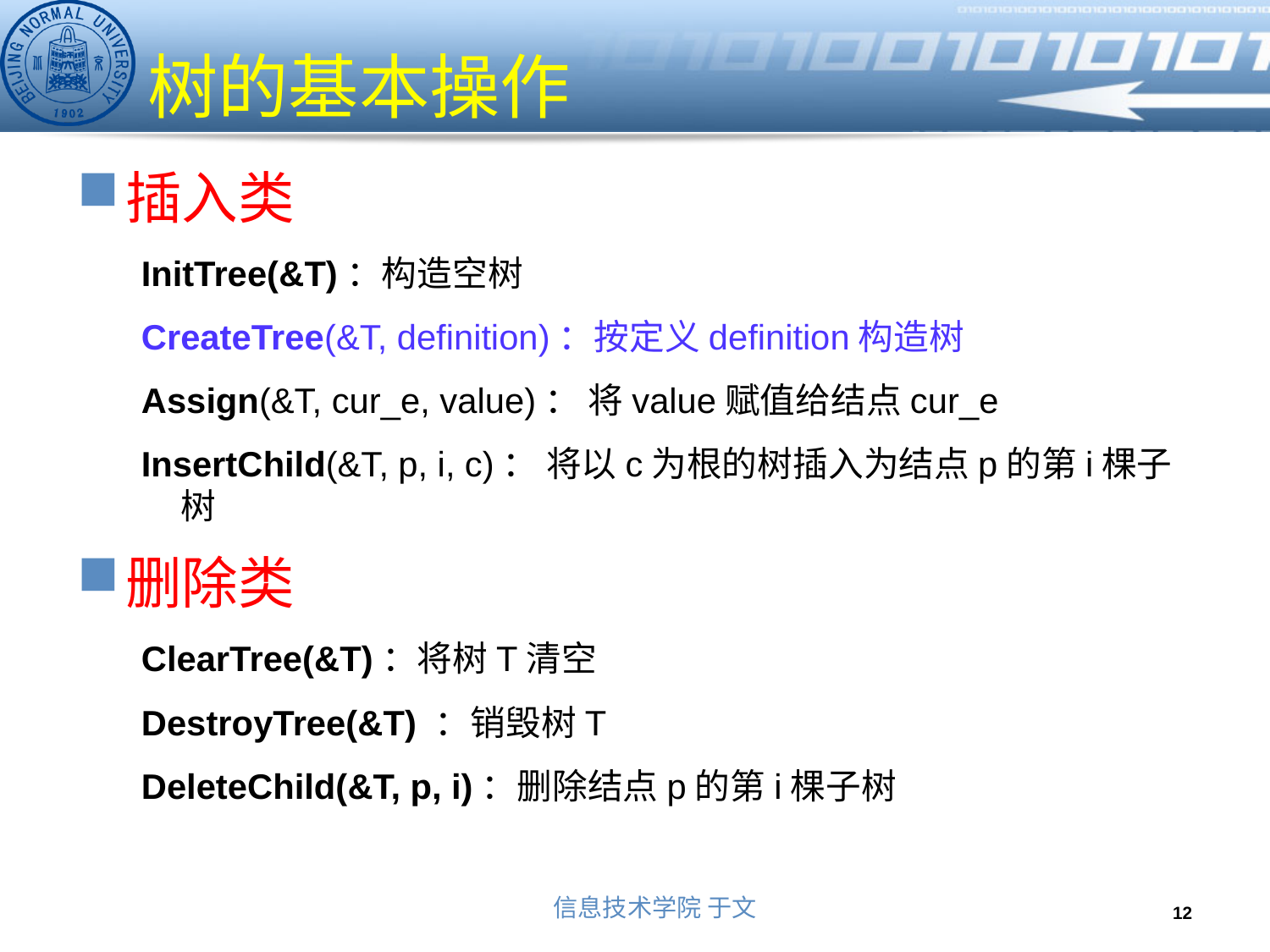

# 树的基本操作
插入类
InitTree(&T)：构造空树
CreateTree(&T, definition)：按定义definition构造树
Assign(&T, cur_e, value)： 将value赋值给结点cur_e
InsertChild(&T, p, i, c)： 将以c为根的树插入为结点p的第i棵子树
删除类
ClearTree(&T)：将树T清空
DestroyTree(&T) ：销毁树T
DeleteChild(&T, p, i)：删除结点p的第i棵子树

12